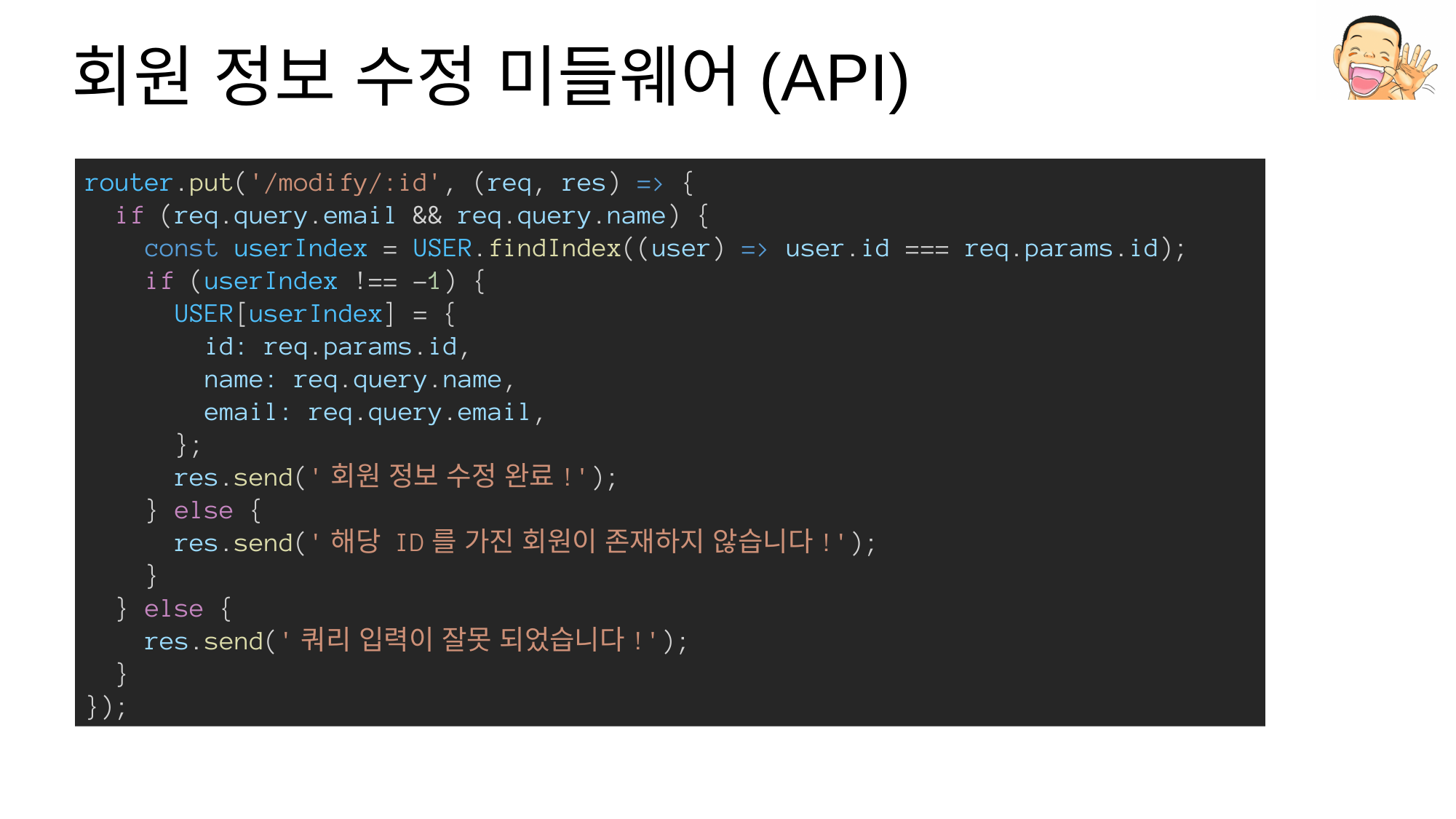

# 회원 정보 수정 미들웨어(API)
router.put('/modify/:id', (req, res) => {
  if (req.query.email && req.query.name) {
    const userIndex = USER.findIndex((user) => user.id === req.params.id);
    if (userIndex !== -1) {
      USER[userIndex] = {
        id: req.params.id,
        name: req.query.name,
        email: req.query.email,
      };
      res.send('회원 정보 수정 완료!');
    } else {
      res.send('해당 ID를 가진 회원이 존재하지 않습니다!');
    }
  } else {
    res.send('쿼리 입력이 잘못 되었습니다!');
  }
});